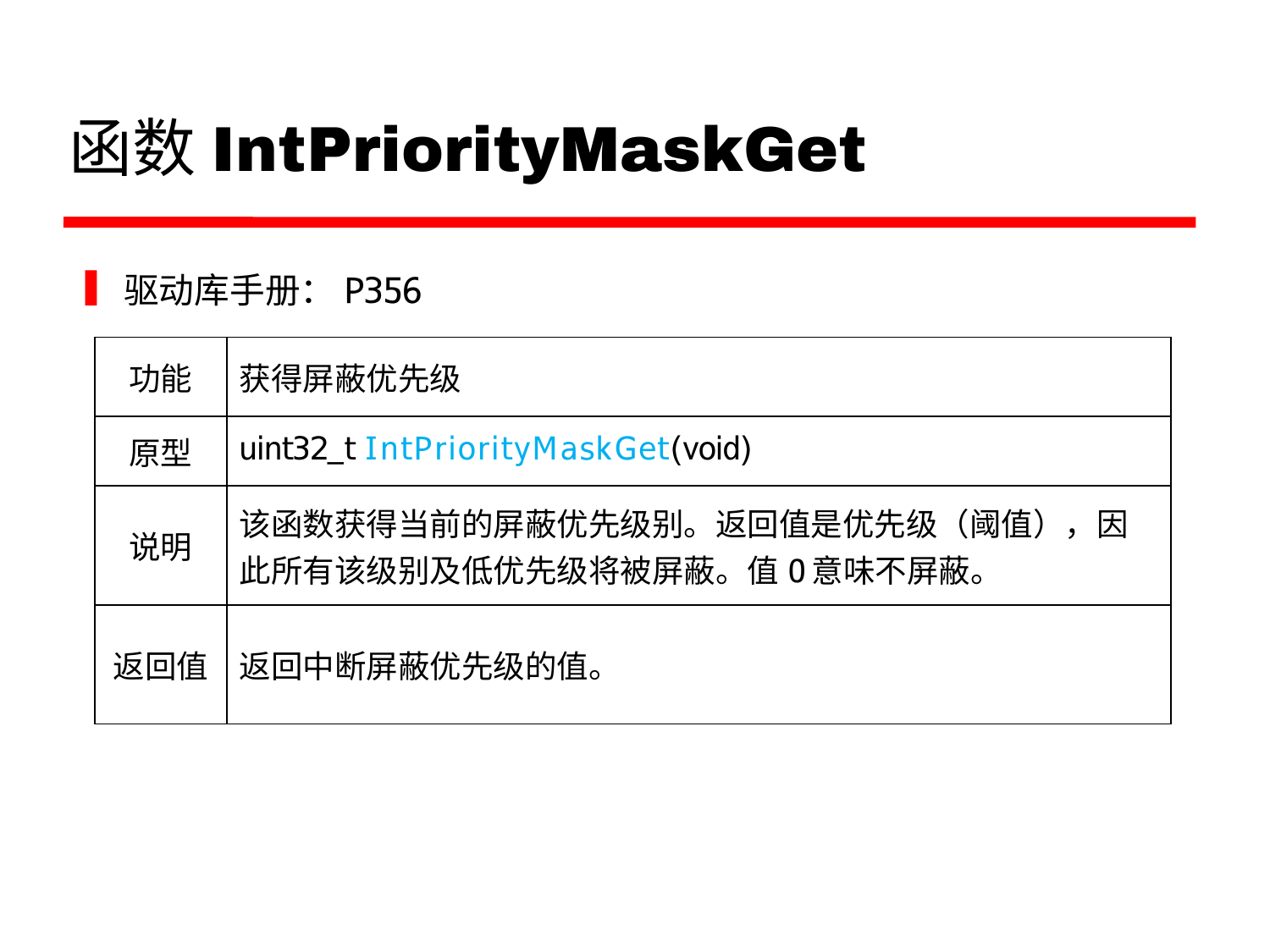

# 函数IntPriorityMaskGet
驱动库手册：P356
| 功能 | 获得屏蔽优先级 |
| --- | --- |
| 原型 | uint32\_t IntPriorityMaskGet(void) |
| 说明 | 该函数获得当前的屏蔽优先级别。返回值是优先级（阈值），因此所有该级别及低优先级将被屏蔽。值0意味不屏蔽。 |
| 返回值 | 返回中断屏蔽优先级的值。 |